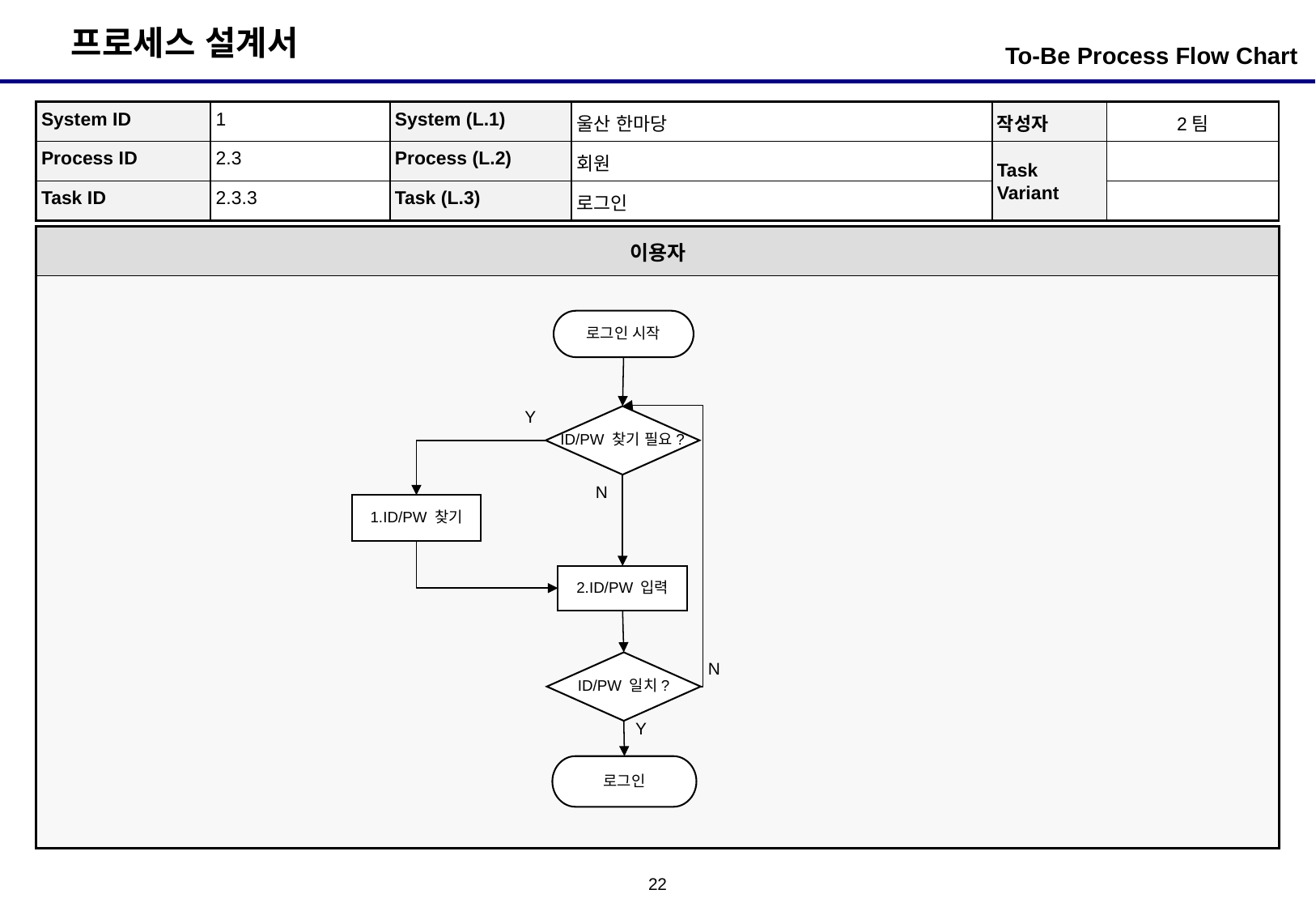

To-Be Process Flow Chart
| System ID | 1 | System (L.1) | 울산 한마당 | 작성자 | 2팀 |
| --- | --- | --- | --- | --- | --- |
| Process ID | 2.3 | Process (L.2) | 회원 | Task Variant |  |
| Task ID | 2.3.3 | Task (L.3) | 로그인 |  |  |
| 이용자 |
| --- |
|  |
로그인 시작
Y
ID/PW 찾기 필요?
N
1.ID/PW 찾기
2.ID/PW 입력
ID/PW 일치?
N
Y
로그인